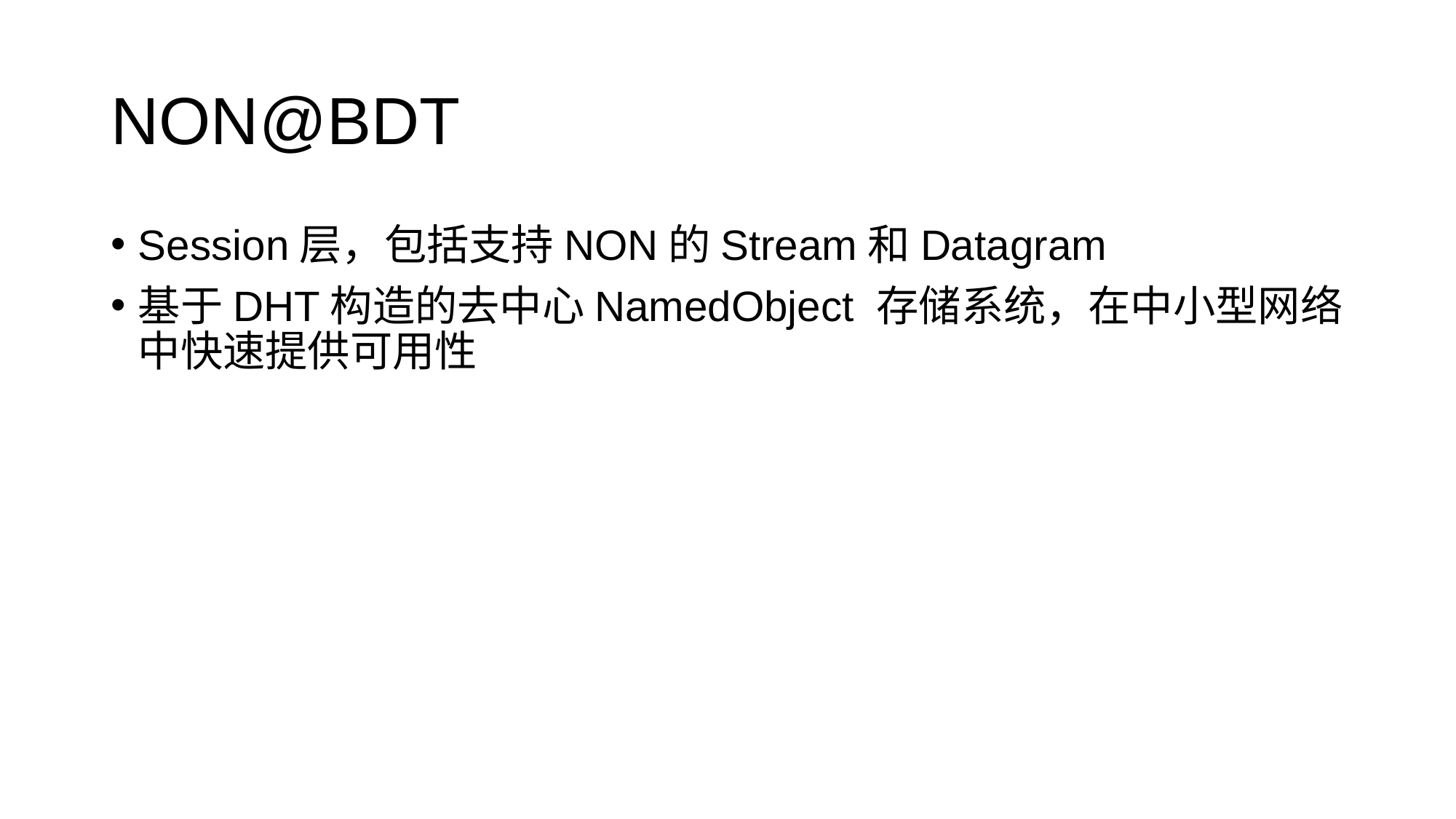

# NON@BDT
Session层，包括支持NON的Stream和Datagram
基于DHT构造的去中心NamedObject 存储系统，在中小型网络中快速提供可用性